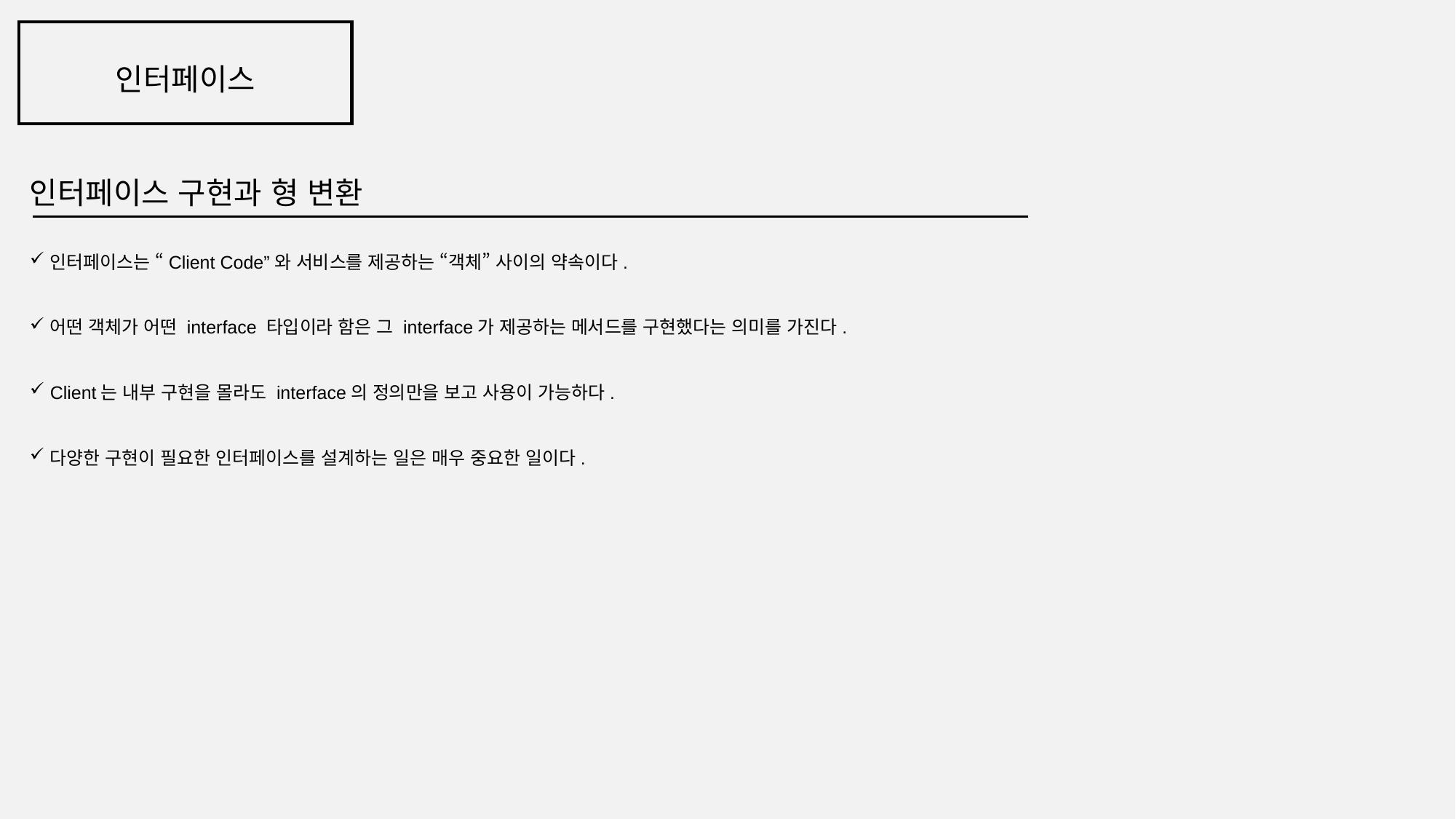

인터페이스
인터페이스 구현과 형 변환
인터페이스는 “Client Code”와 서비스를 제공하는 “객체” 사이의 약속이다.

어떤 객체가 어떤 interface 타입이라 함은 그 interface가 제공하는 메서드를 구현했다는 의미를 가진다.

Client는 내부 구현을 몰라도 interface의 정의만을 보고 사용이 가능하다.

다양한 구현이 필요한 인터페이스를 설계하는 일은 매우 중요한 일이다.